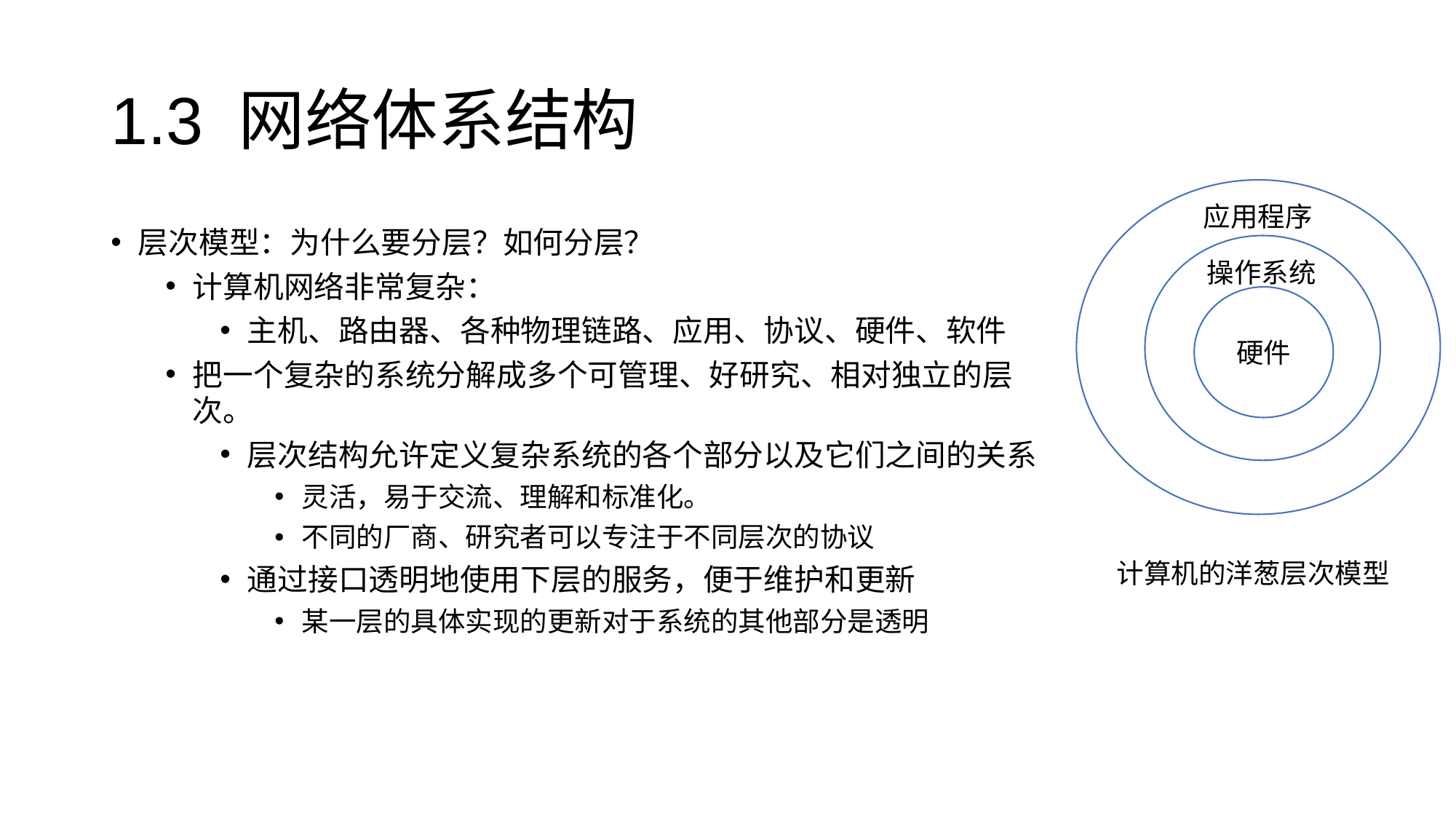

# 1.3 网络体系结构

应用程序
层次模型：为什么要分层？如何分层？
计算机网络非常复杂：
主机、路由器、各种物理链路、应用、协议、硬件、软件
把一个复杂的系统分解成多个可管理、好研究、相对独立的层次。
层次结构允许定义复杂系统的各个部分以及它们之间的关系
灵活，易于交流、理解和标准化。
不同的厂商、研究者可以专注于不同层次的协议
通过接口透明地使用下层的服务，便于维护和更新
某一层的具体实现的更新对于系统的其他部分是透明

操作系统
硬件
计算机的洋葱层次模型